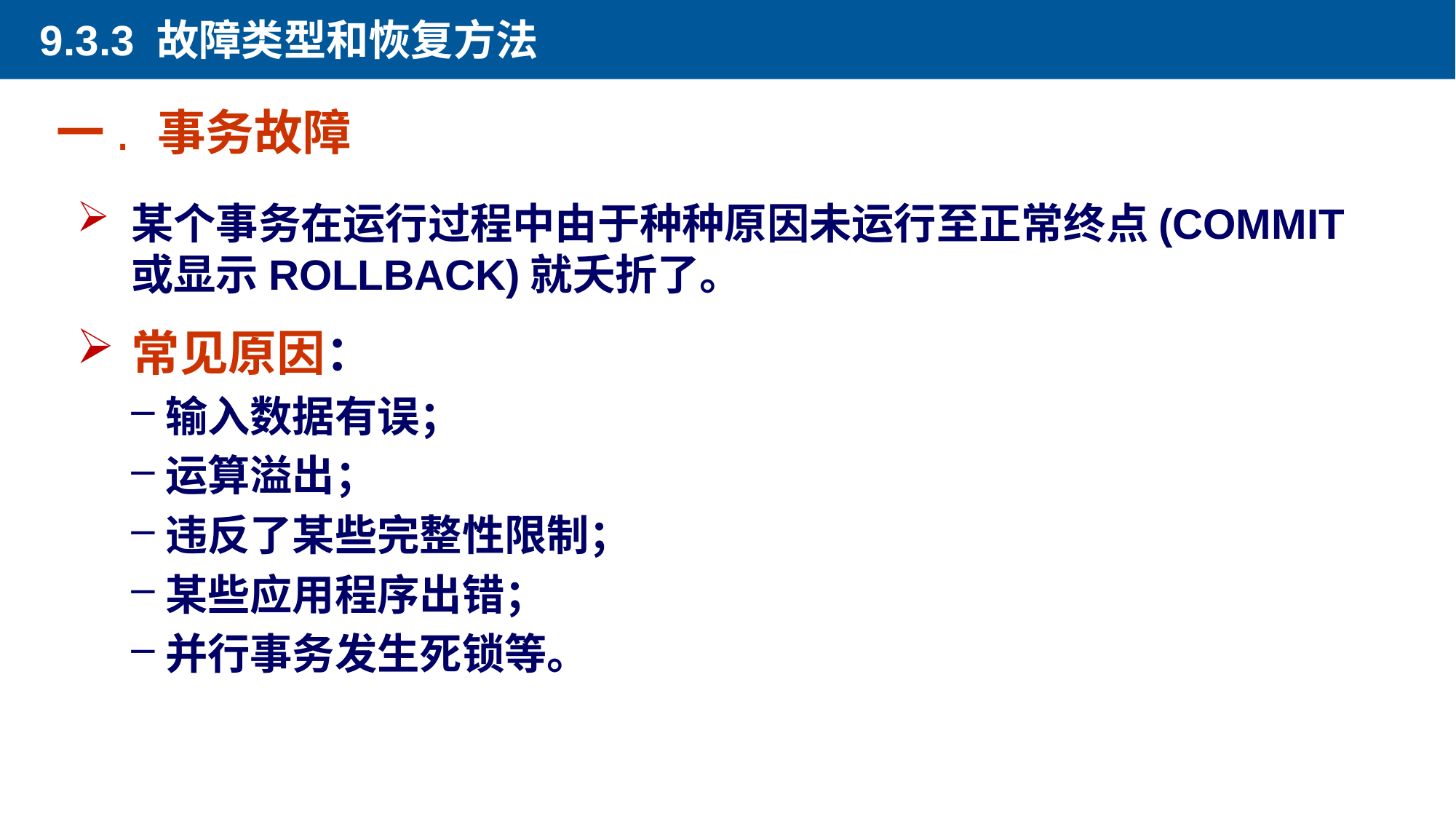

9.3.3 故障类型和恢复方法
一. 事务故障
某个事务在运行过程中由于种种原因未运行至正常终点(COMMIT或显示ROLLBACK)就夭折了。
常见原因：
输入数据有误；
运算溢出；
违反了某些完整性限制；
某些应用程序出错；
并行事务发生死锁等。